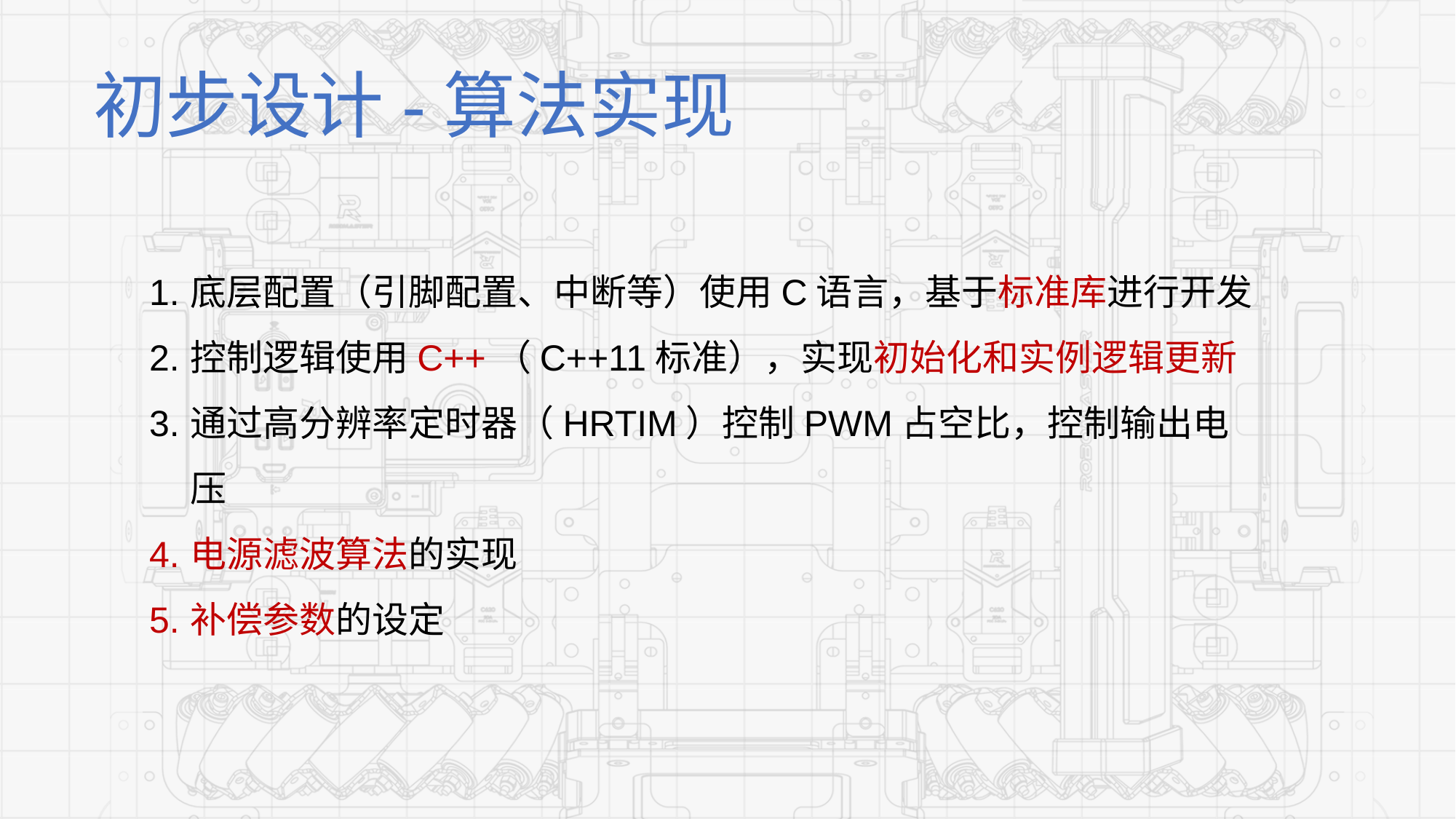

初步设计-算法实现
底层配置（引脚配置、中断等）使用C语言，基于标准库进行开发
控制逻辑使用C++（C++11标准），实现初始化和实例逻辑更新
通过高分辨率定时器（HRTIM）控制PWM占空比，控制输出电压
电源滤波算法的实现
补偿参数的设定